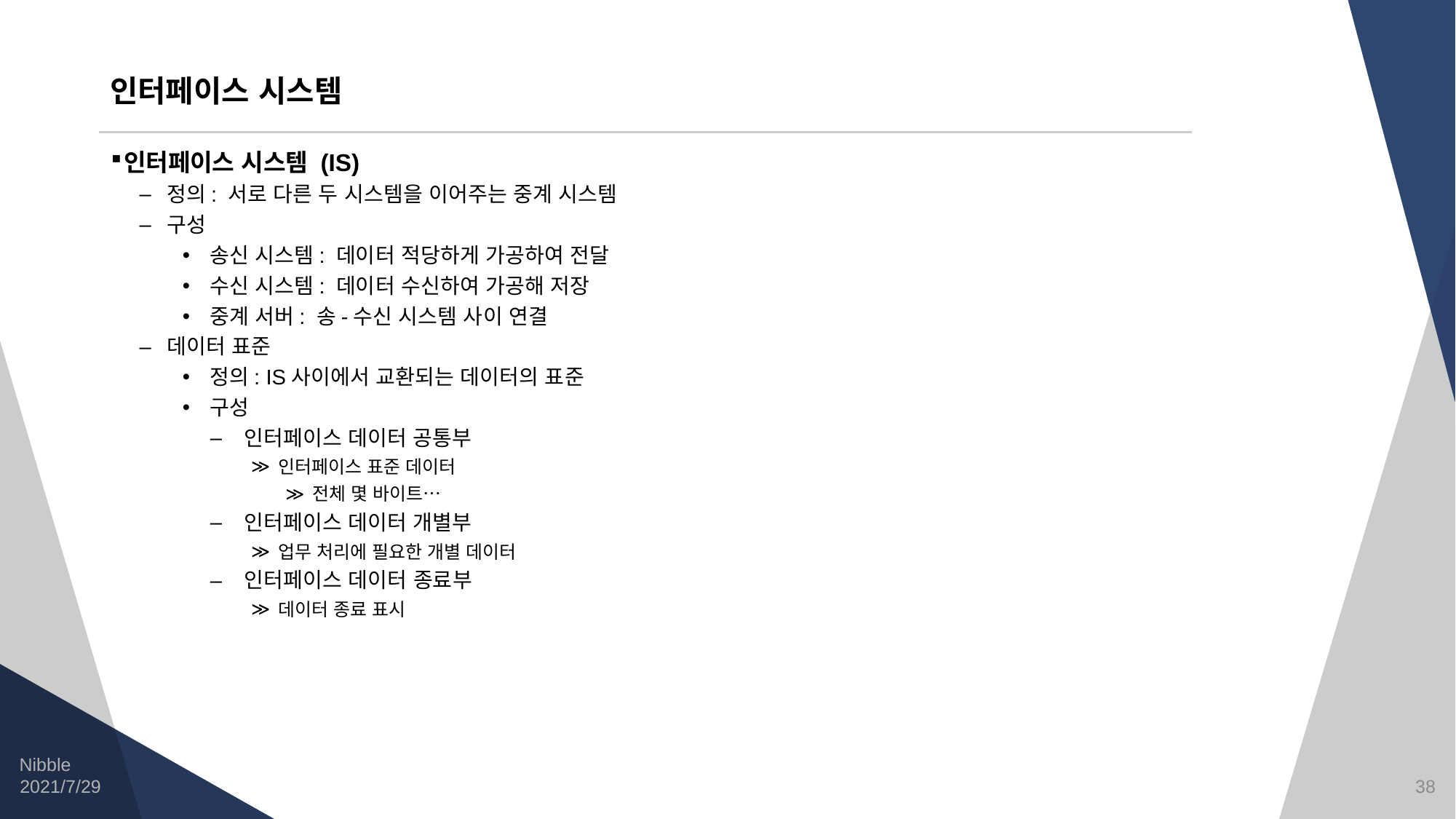

# 인터페이스 시스템

인터페이스 시스템 (IS)
정의: 서로 다른 두 시스템을 이어주는 중계 시스템
구성
송신 시스템: 데이터 적당하게 가공하여 전달
수신 시스템: 데이터 수신하여 가공해 저장
중계 서버: 송-수신 시스템 사이 연결
데이터 표준
정의: IS사이에서 교환되는 데이터의 표준
구성
인터페이스 데이터 공통부
인터페이스 표준 데이터
전체 몇 바이트…
인터페이스 데이터 개별부
업무 처리에 필요한 개별 데이터
인터페이스 데이터 종료부
데이터 종료 표시

Nibble
2021/7/29
38